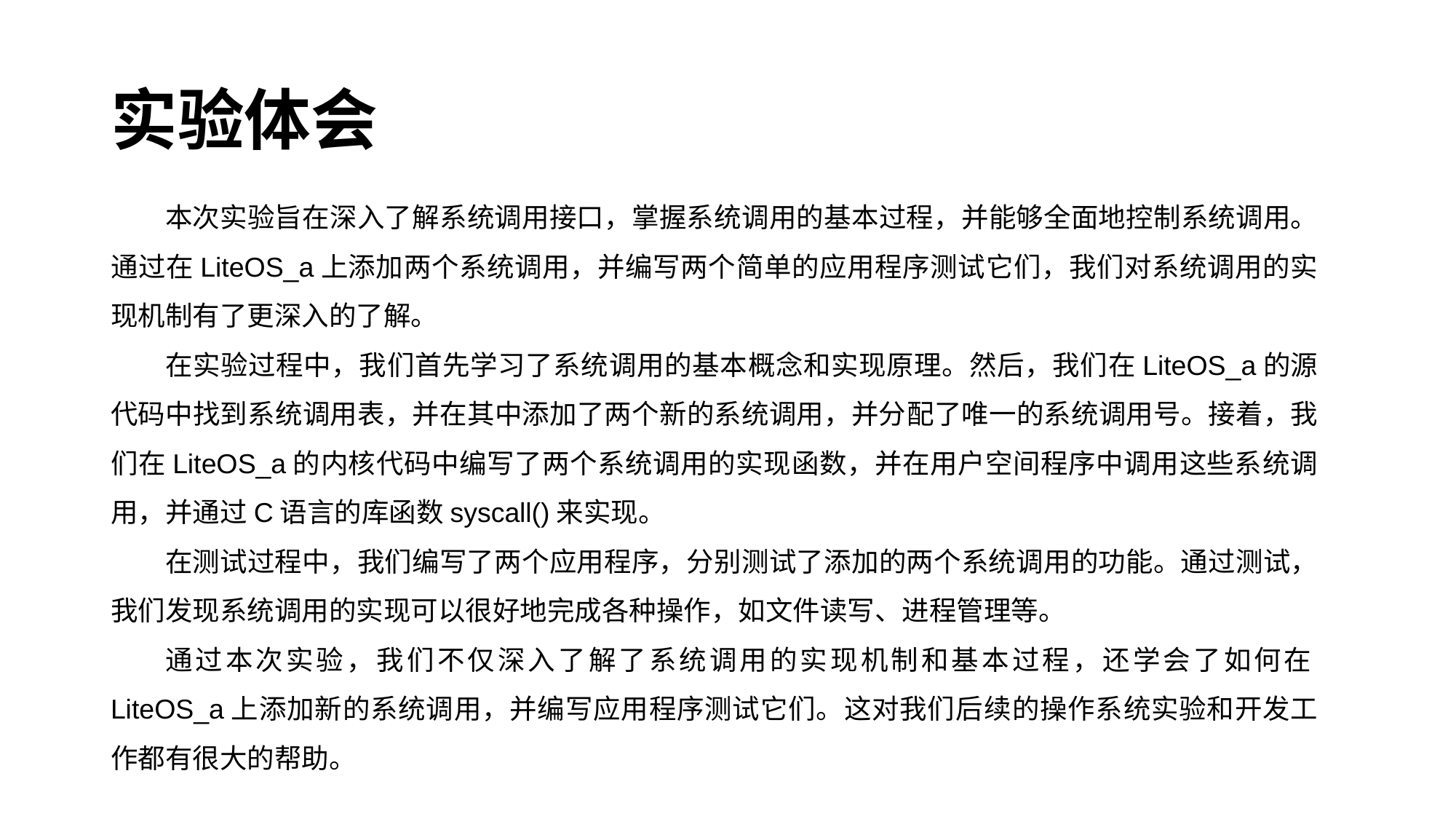

# 实验体会
本次实验旨在深入了解系统调用接口，掌握系统调用的基本过程，并能够全面地控制系统调用。通过在LiteOS_a上添加两个系统调用，并编写两个简单的应用程序测试它们，我们对系统调用的实现机制有了更深入的了解。
在实验过程中，我们首先学习了系统调用的基本概念和实现原理。然后，我们在LiteOS_a的源代码中找到系统调用表，并在其中添加了两个新的系统调用，并分配了唯一的系统调用号。接着，我们在LiteOS_a的内核代码中编写了两个系统调用的实现函数，并在用户空间程序中调用这些系统调用，并通过C语言的库函数syscall()来实现。
在测试过程中，我们编写了两个应用程序，分别测试了添加的两个系统调用的功能。通过测试，我们发现系统调用的实现可以很好地完成各种操作，如文件读写、进程管理等。
通过本次实验，我们不仅深入了解了系统调用的实现机制和基本过程，还学会了如何在LiteOS_a上添加新的系统调用，并编写应用程序测试它们。这对我们后续的操作系统实验和开发工作都有很大的帮助。